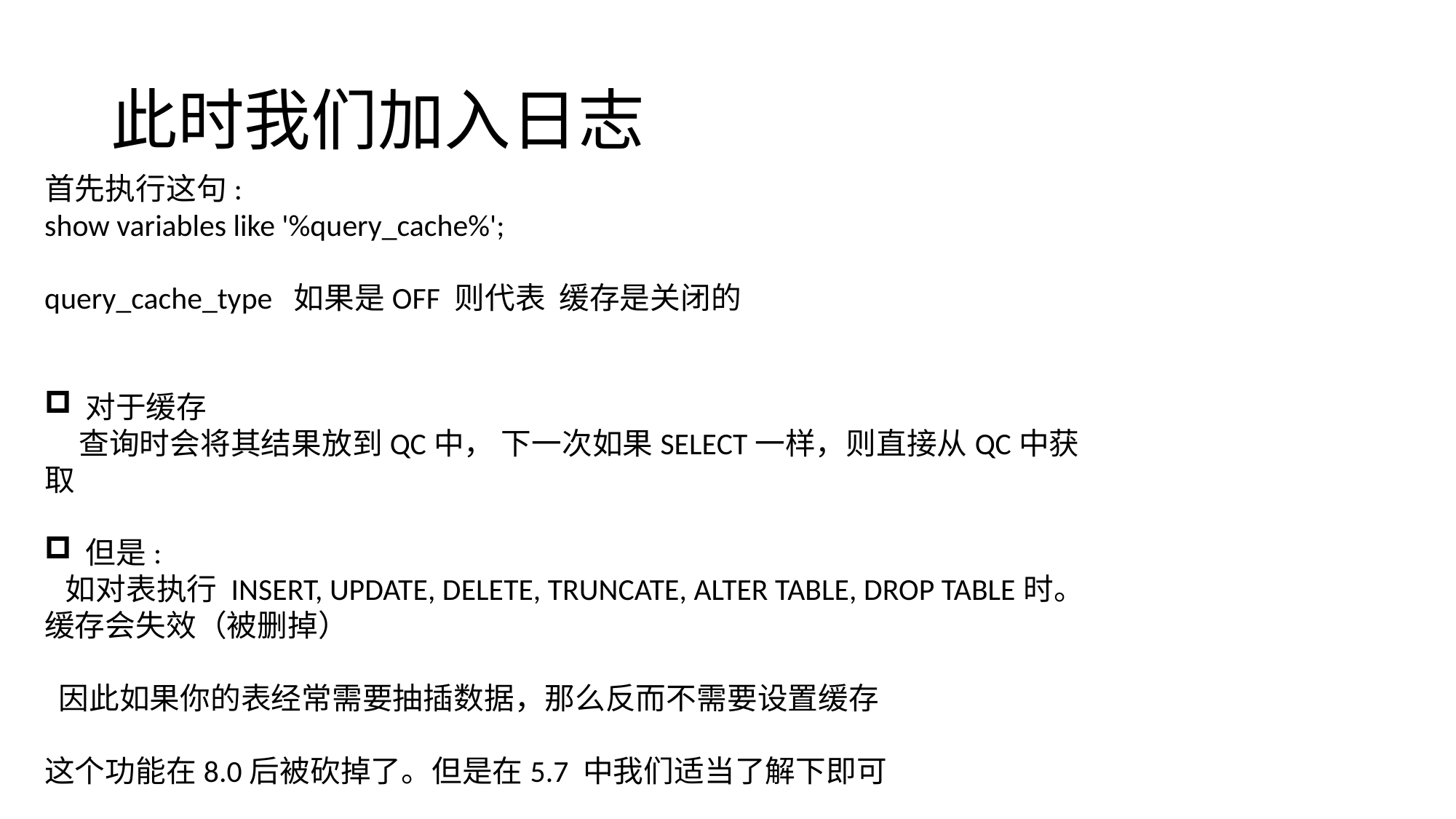

# 此时我们加入日志
首先执行这句:
show variables like '%query_cache%';

query_cache_type  如果是OFF 则代表  缓存是关闭的

对于缓存
    查询时会将其结果放到QC中， 下一次如果SELECT一样，则直接从QC中获取

但是:
  如对表执行 INSERT, UPDATE, DELETE, TRUNCATE, ALTER TABLE, DROP TABLE时。缓存会失效（被删掉）

 因此如果你的表经常需要抽插数据，那么反而不需要设置缓存

这个功能在8.0后被砍掉了。但是在5.7 中我们适当了解下即可